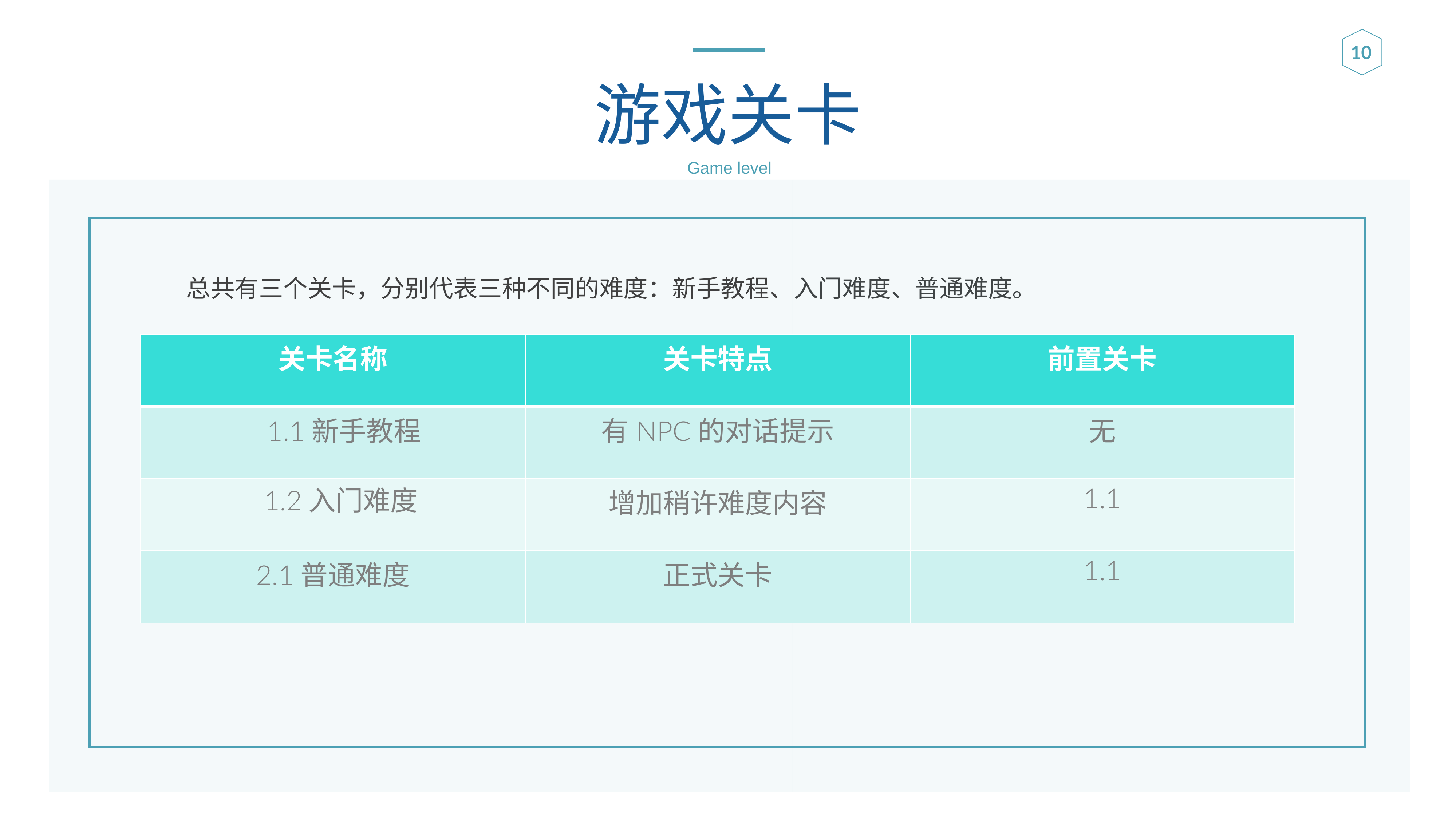

游戏关卡
Game level

总共有三个关卡，分别代表三种不同的难度：新手教程、入门难度、普通难度。
| 关卡名称 | 关卡特点 | 前置关卡 |
| --- | --- | --- |
| 1.1新手教程 | 有NPC的对话提示 | 无 |
| 1.2入门难度 | 增加稍许难度内容 | 1.1 |
| 2.1普通难度 | 正式关卡 | 1.1 |